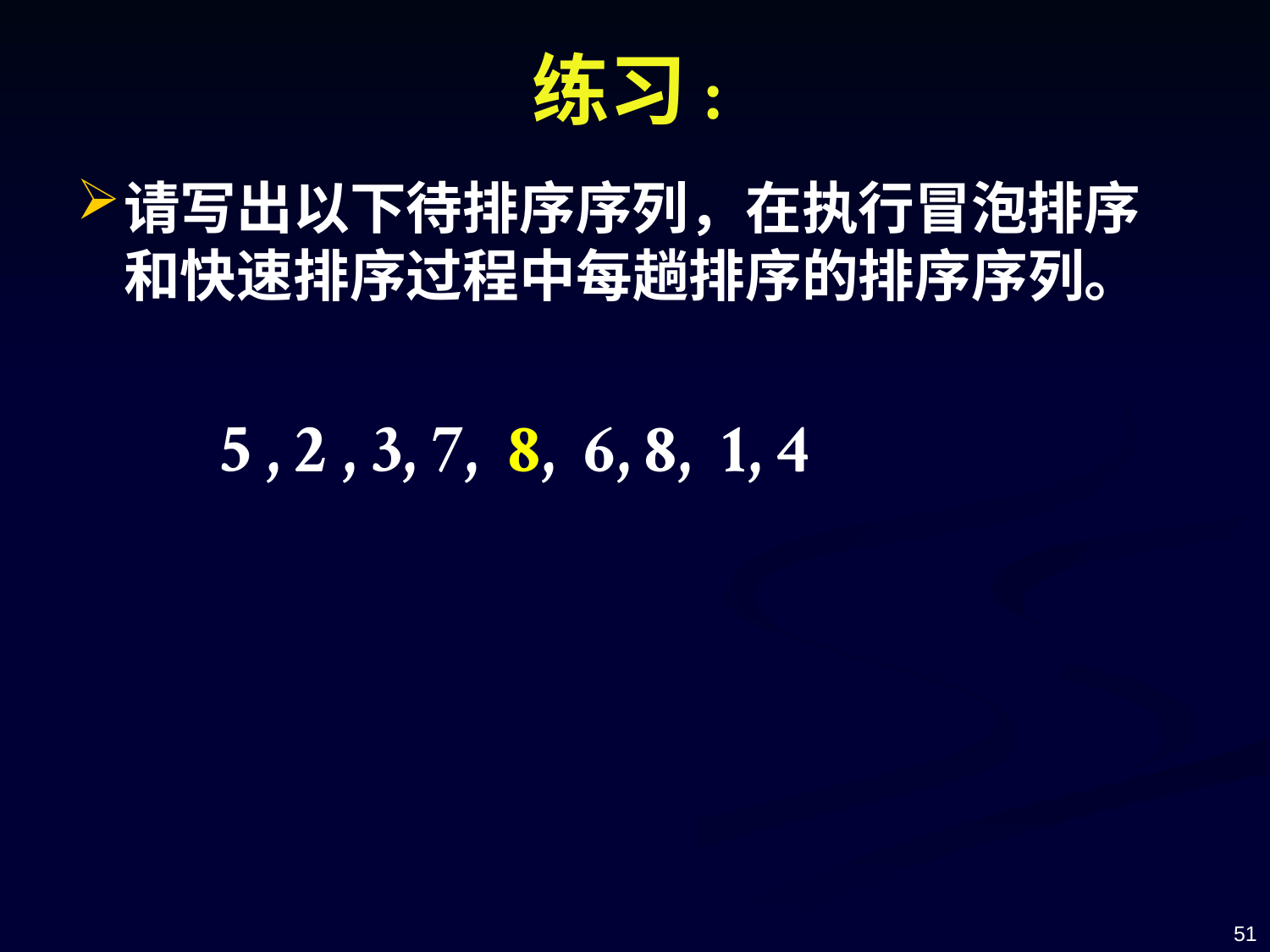

# 练习:
请写出以下待排序序列，在执行冒泡排序和快速排序过程中每趟排序的排序序列。

          5 , 2 , 3, 7,  8,  6, 8,  1, 4

51